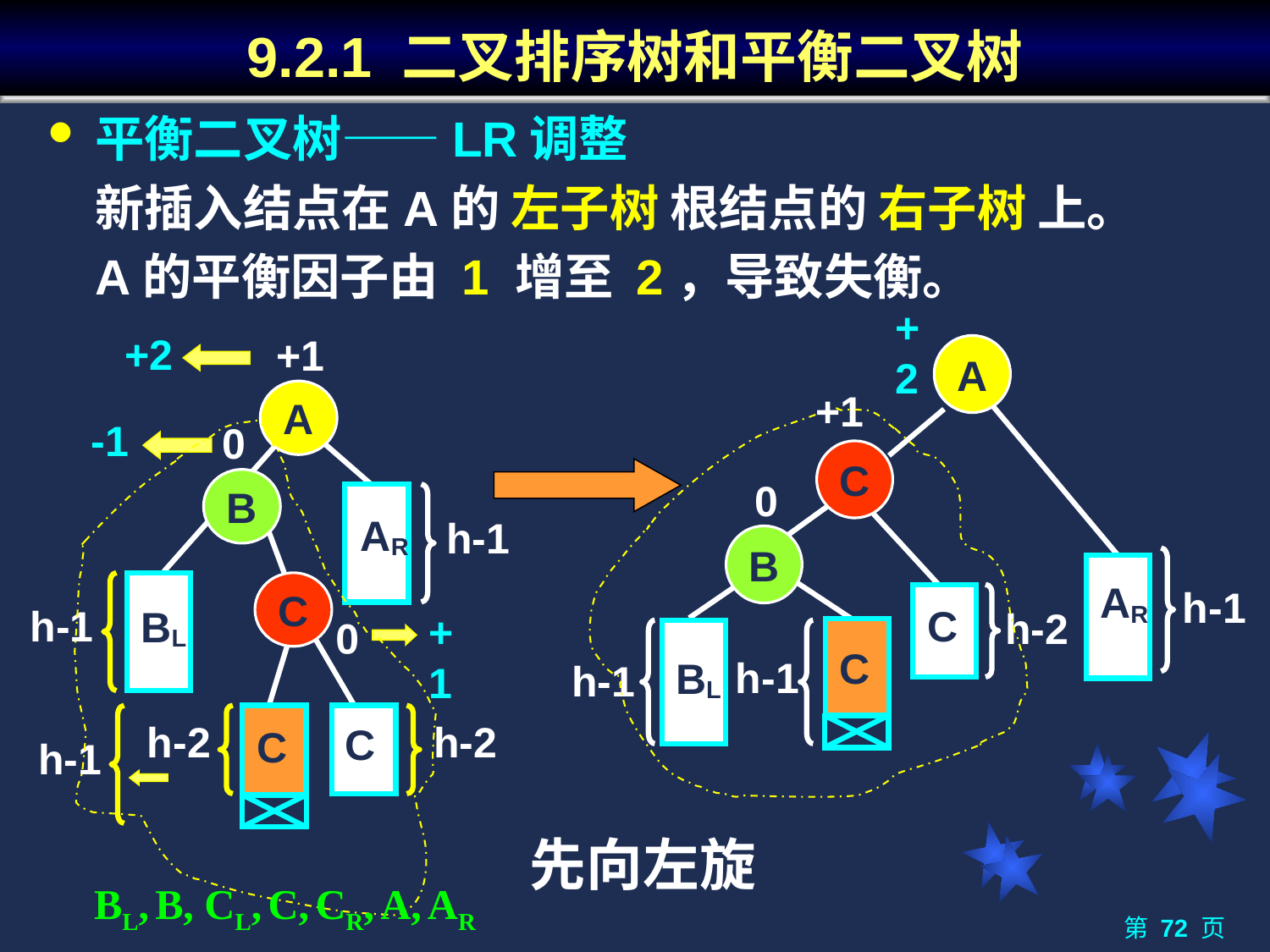

# 9.2.1 二叉排序树和平衡二叉树
平衡二叉树——LR调整
	新插入结点在A的 左子树 根结点的 右子树 上。
	A的平衡因子由 1 增至 2，导致失衡。
+2
+2
+1
A

C

B

AR
h-1

CR
h-2

CL
h-1
BL
h-1

+1
A

B

AR
h-1

C
h-1
BL

h-2
h-2
CR
CL

-1
0

0
+1
0

h-1

先向左旋
BL, B, CL, C, CR, A, AR

第 72 页